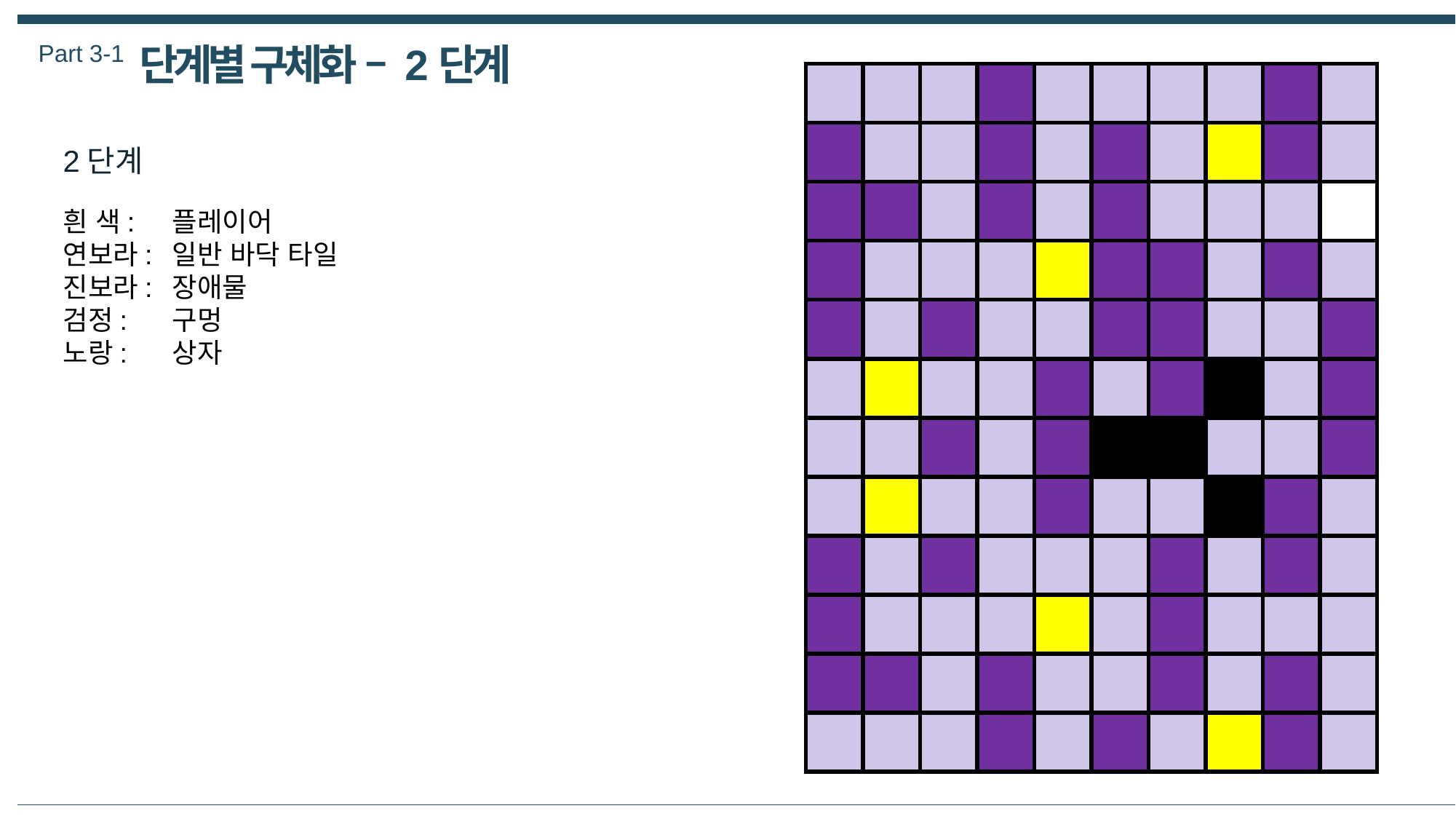

Part 3-1
단계별 구체화 – 2단계
|  |  |  |  |  |  |  |  |  |  |
| --- | --- | --- | --- | --- | --- | --- | --- | --- | --- |
|  |  |  |  |  |  |  |  |  |  |
|  |  |  |  |  |  |  |  |  |  |
|  |  |  |  |  |  |  |  |  |  |
|  |  |  |  |  |  |  |  |  |  |
|  |  |  |  |  |  |  |  |  |  |
|  |  |  |  |  |  |  |  |  |  |
|  |  |  |  |  |  |  |  |  |  |
|  |  |  |  |  |  |  |  |  |  |
|  |  |  |  |  |  |  |  |  |  |
|  |  |  |  |  |  |  |  |  |  |
|  |  |  |  |  |  |  |  |  |  |
2단계
흰 색:	플레이어
연보라:	일반 바닥 타일
진보라:	장애물
검정:	구멍
노랑:	상자